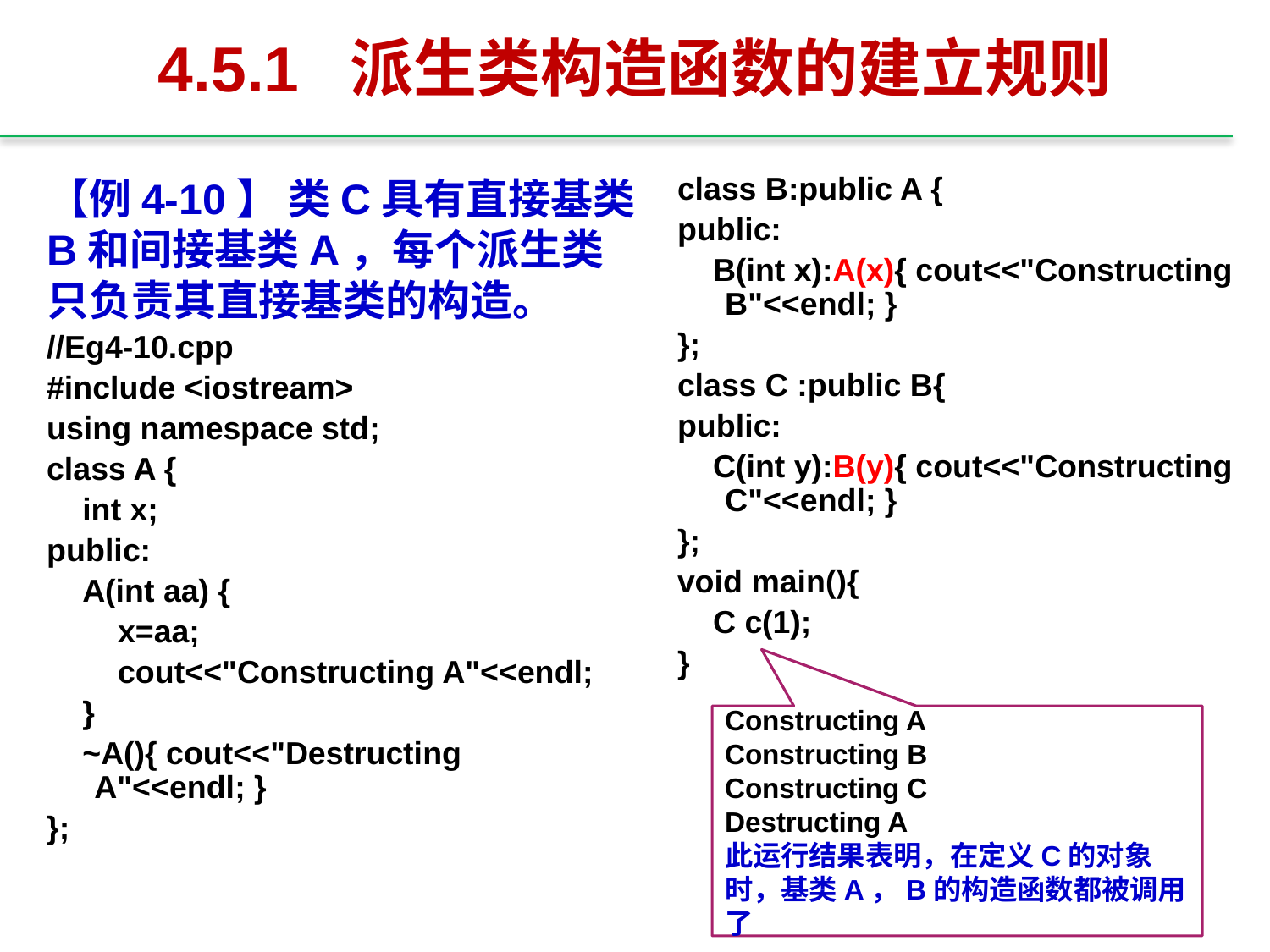

# 4.5.1  派生类构造函数的建立规则
【例4-10】 类C具有直接基类B和间接基类A，每个派生类只负责其直接基类的构造。
//Eg4-10.cpp
#include <iostream>
using namespace std;
class A {
    int x;
public:
    A(int aa) {
        x=aa;
        cout<<"Constructing A"<<endl;
    }
    ~A(){ cout<<"Destructing A"<<endl; }
};
class B:public A {
public:
    B(int x):A(x){ cout<<"Constructing B"<<endl; }
};
class C :public B{
public:
    C(int y):B(y){ cout<<"Constructing C"<<endl; }
};
void main(){
    C c(1);
}
Constructing A
Constructing B
Constructing C
Destructing A
此运行结果表明，在定义C的对象时，基类A，B的构造函数都被调用了